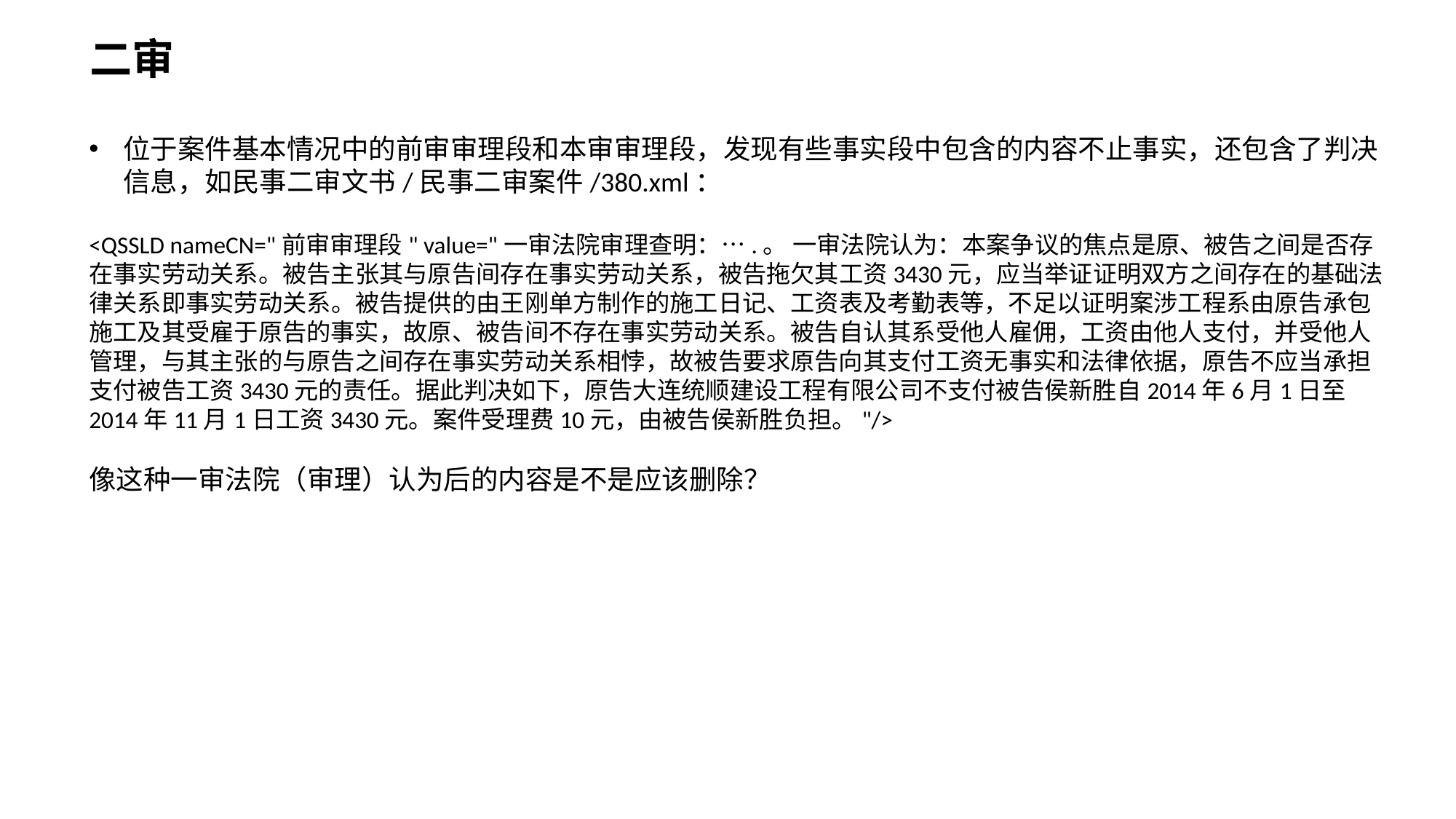

二审
位于案件基本情况中的前审审理段和本审审理段，发现有些事实段中包含的内容不止事实，还包含了判决信息，如民事二审文书/民事二审案件/380.xml：

<QSSLD nameCN="前审审理段" value="一审法院审理查明：….。 一审法院认为：本案争议的焦点是原、被告之间是否存在事实劳动关系。被告主张其与原告间存在事实劳动关系，被告拖欠其工资3430元，应当举证证明双方之间存在的基础法律关系即事实劳动关系。被告提供的由王刚单方制作的施工日记、工资表及考勤表等，不足以证明案涉工程系由原告承包施工及其受雇于原告的事实，故原、被告间不存在事实劳动关系。被告自认其系受他人雇佣，工资由他人支付，并受他人管理，与其主张的与原告之间存在事实劳动关系相悖，故被告要求原告向其支付工资无事实和法律依据，原告不应当承担支付被告工资3430元的责任。据此判决如下，原告大连统顺建设工程有限公司不支付被告侯新胜自2014年6月1日至2014年11月1日工资3430元。案件受理费10元，由被告侯新胜负担。"/>

像这种一审法院（审理）认为后的内容是不是应该删除？